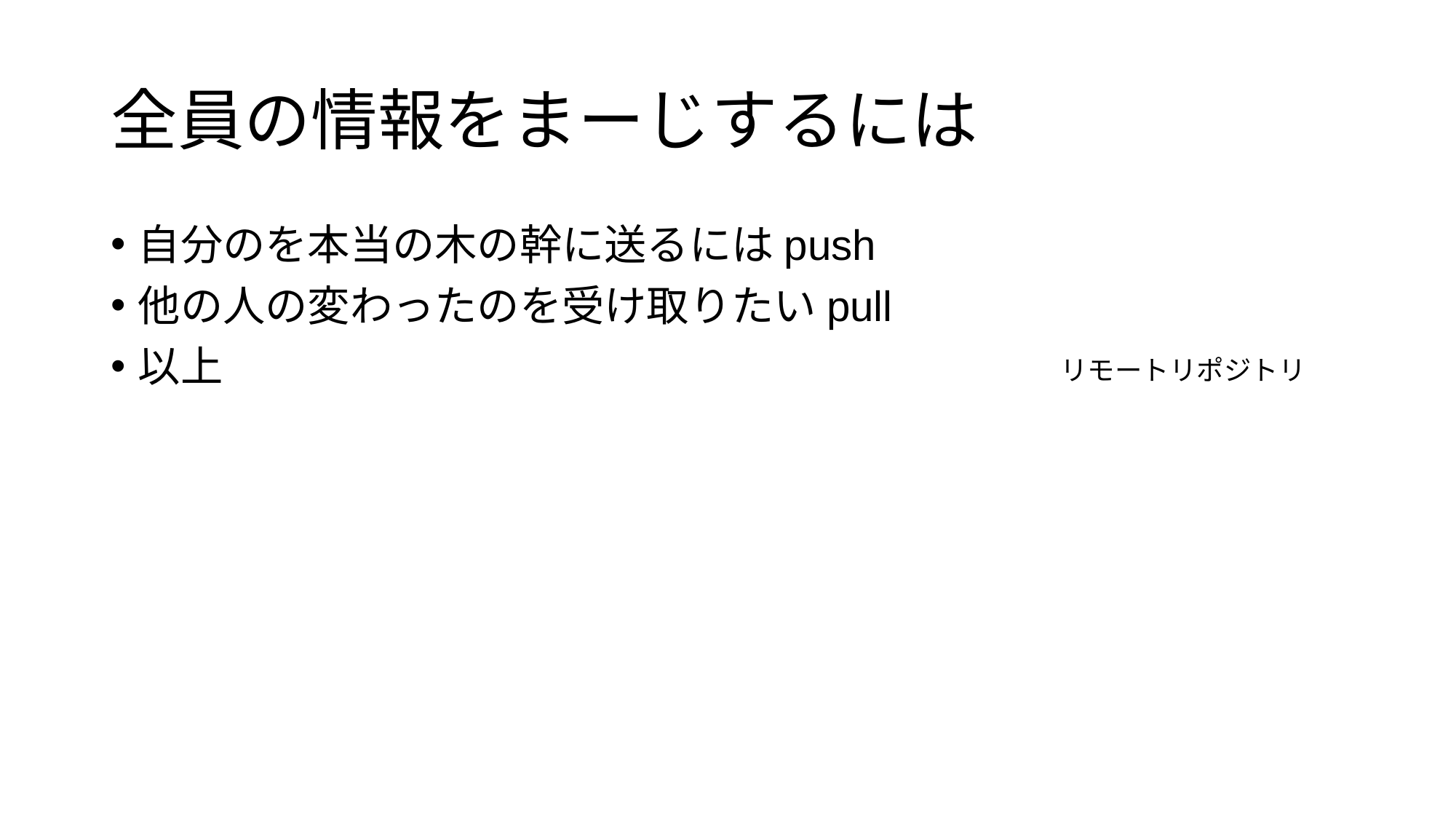

# 全員の情報をまーじするには
自分のを本当の木の幹に送るにはpush
他の人の変わったのを受け取りたいpull
以上
リモートリポジトリ